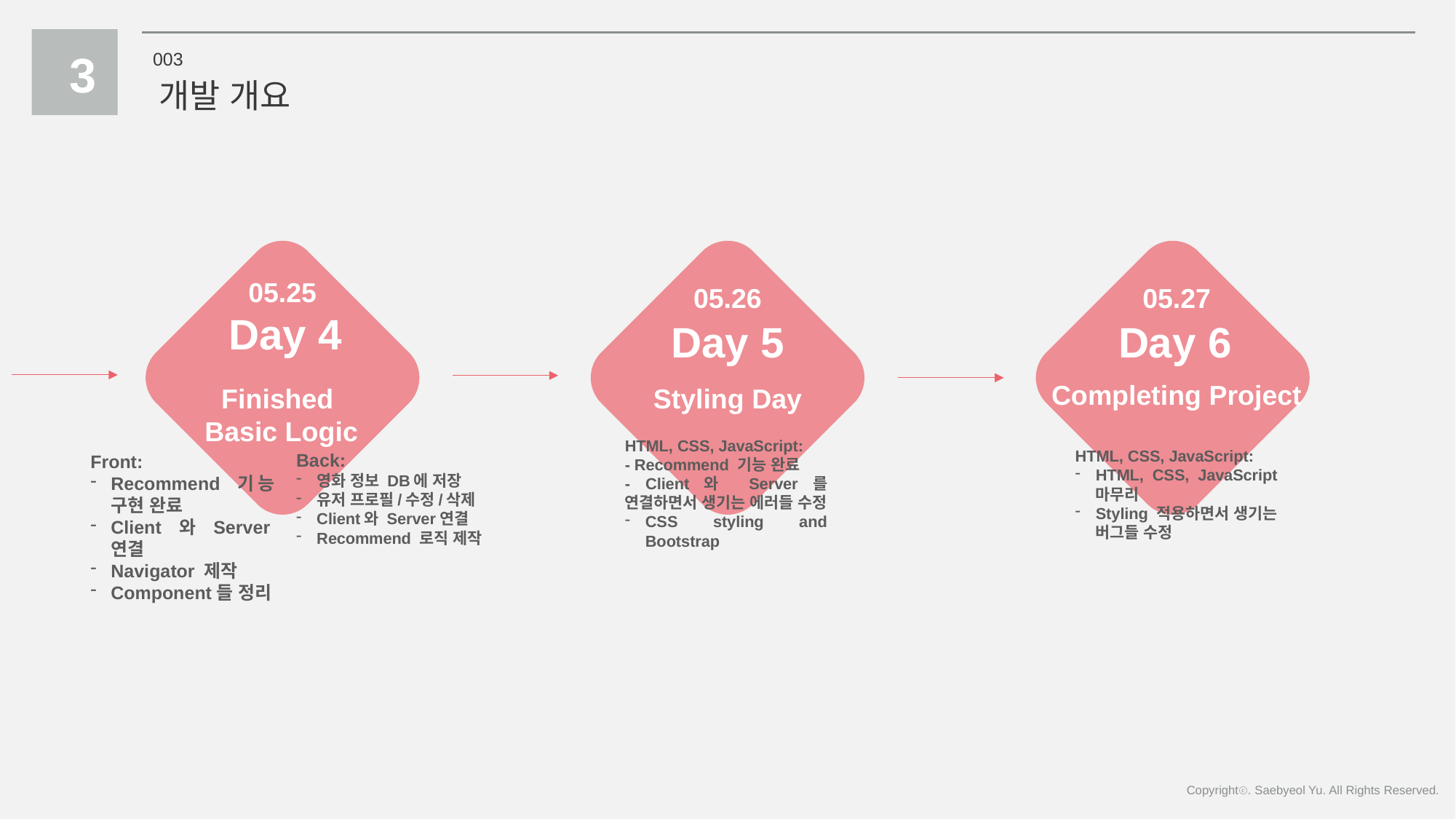

3
003
개발 개요
05.25

05.26
05.27
Day 4
Day 5
Day 6
Completing Project
Finished
Basic Logic
Styling Day
HTML, CSS, JavaScript:
- Recommend 기능 완료
- Client와 Server를 연결하면서 생기는 에러들 수정
CSS styling and Bootstrap
HTML, CSS, JavaScript:
HTML, CSS, JavaScript 마무리
Styling 적용하면서 생기는 버그들 수정
Back:
영화 정보 DB에 저장
유저 프로필/수정/삭제
Client와 Server연결
Recommend 로직 제작
Front:
Recommend 기능 구현 완료
Client와Server연결
Navigator 제작
Component들 정리